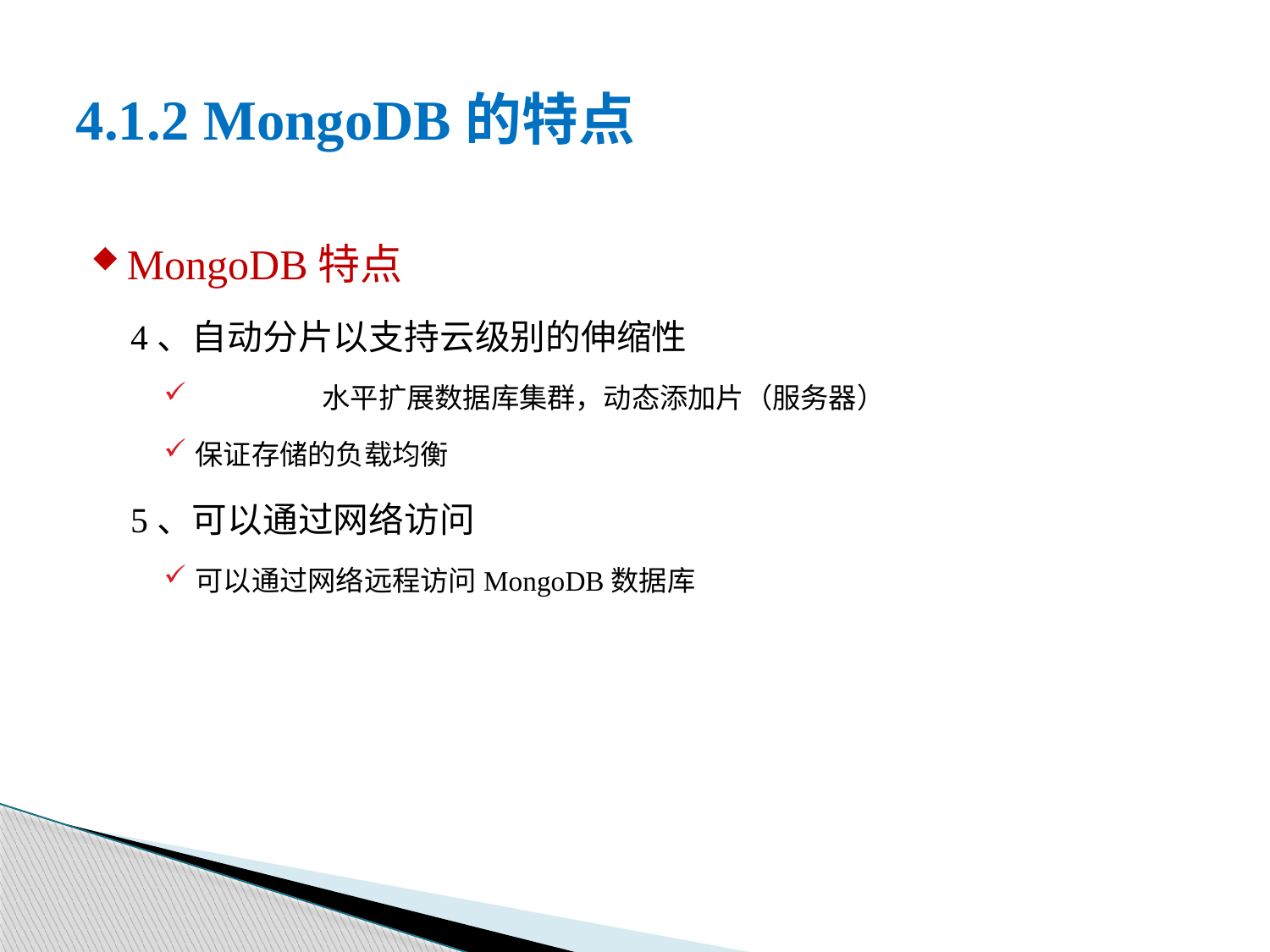

# 4.1.2 MongoDB的特点
MongoDB特点
4、自动分片以支持云级别的伸缩性
	水平扩展数据库集群，动态添加片（服务器）
保证存储的负载均衡
5、可以通过网络访问
可以通过网络远程访问MongoDB数据库